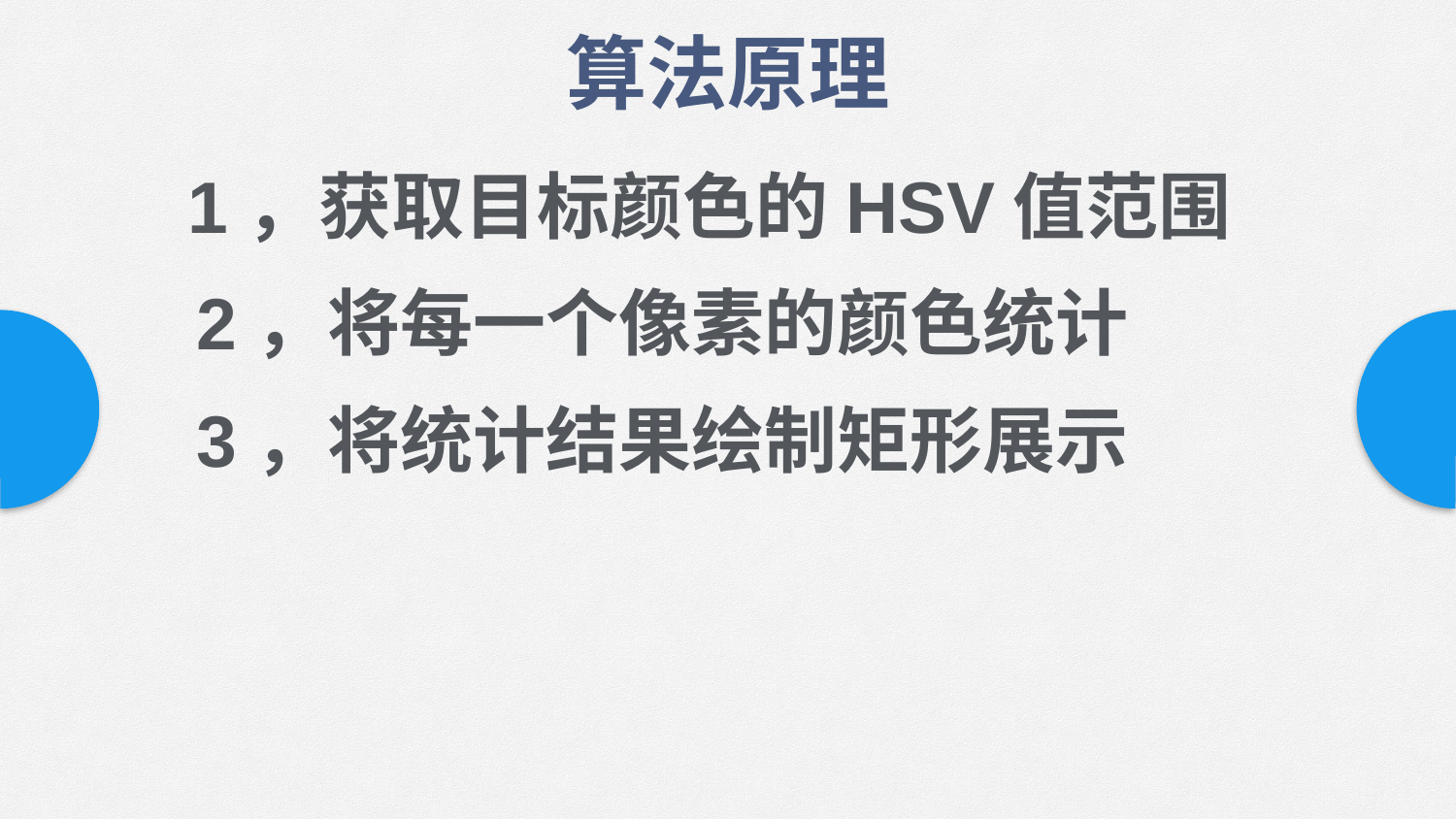

算法原理
1，获取目标颜色的HSV值范围
2，将每一个像素的颜色统计
3，将统计结果绘制矩形展示